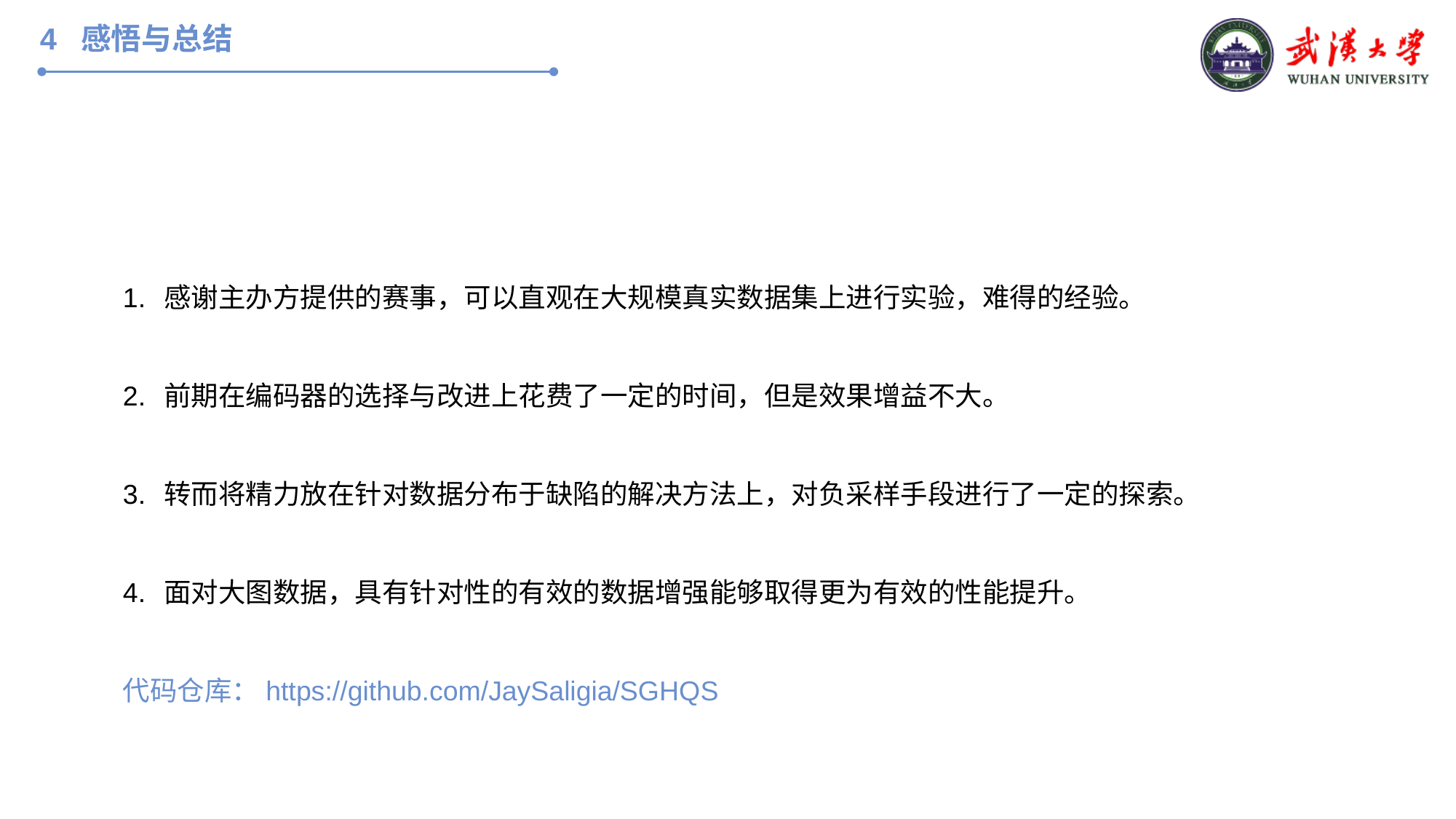

# 4  感悟与总结
感谢主办方提供的赛事，可以直观在大规模真实数据集上进行实验，难得的经验。

前期在编码器的选择与改进上花费了一定的时间，但是效果增益不大。

转而将精力放在针对数据分布于缺陷的解决方法上，对负采样手段进行了一定的探索。

面对大图数据，具有针对性的有效的数据增强能够取得更为有效的性能提升。

代码仓库：https://github.com/JaySaligia/SGHQS

13